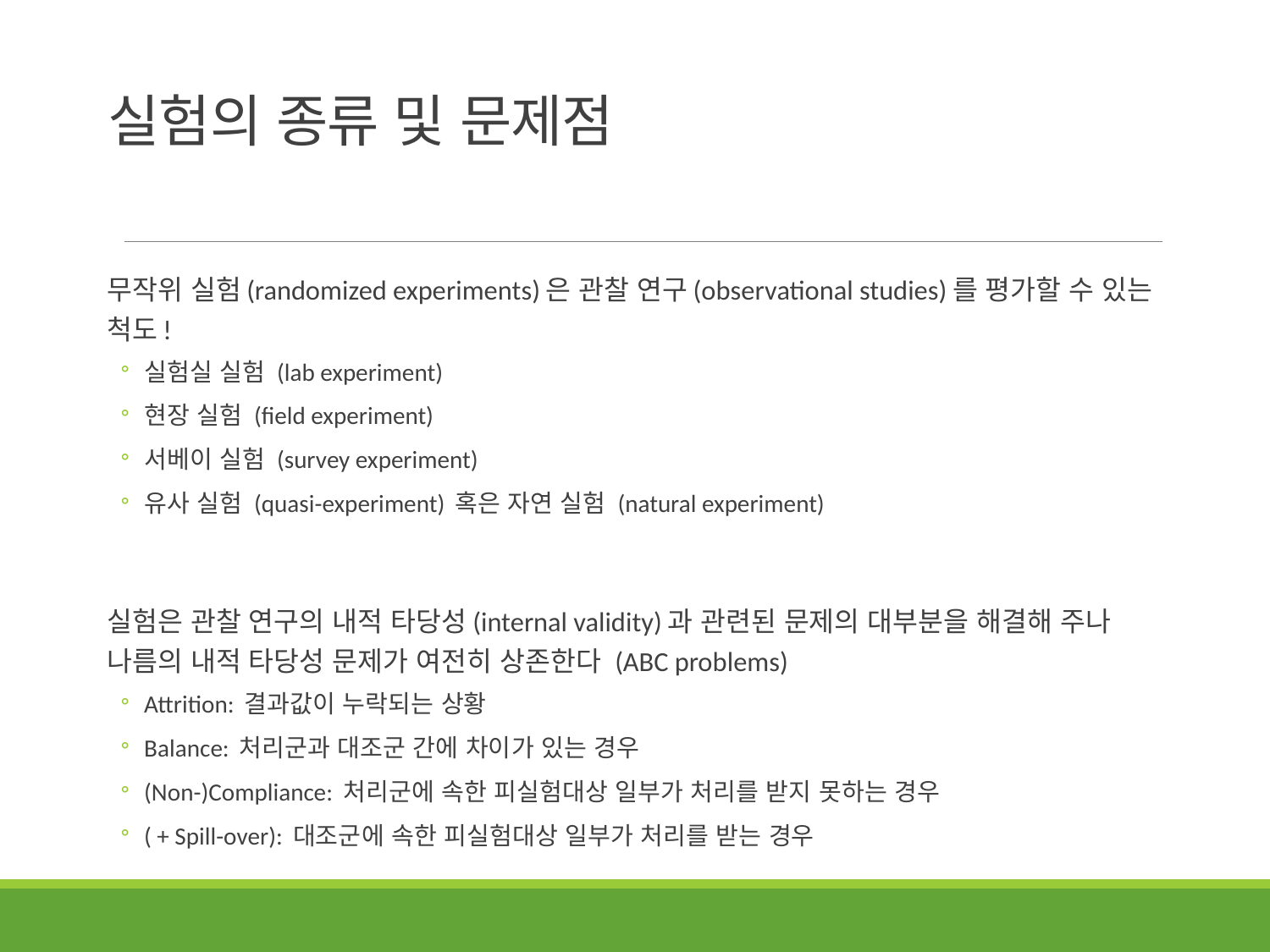

# 실험의 종류 및 문제점

무작위 실험(randomized experiments)은 관찰 연구(observational studies)를 평가할 수 있는 척도!
실험실 실험 (lab experiment)
현장 실험 (field experiment)
서베이 실험 (survey experiment)
유사 실험 (quasi-experiment) 혹은 자연 실험 (natural experiment)

실험은 관찰 연구의 내적 타당성(internal validity)과 관련된 문제의 대부분을 해결해 주나 나름의 내적 타당성 문제가 여전히 상존한다 (ABC problems)
Attrition: 결과값이 누락되는 상황
Balance: 처리군과 대조군 간에 차이가 있는 경우
(Non-)Compliance: 처리군에 속한 피실험대상 일부가 처리를 받지 못하는 경우
( + Spill-over): 대조군에 속한 피실험대상 일부가 처리를 받는 경우